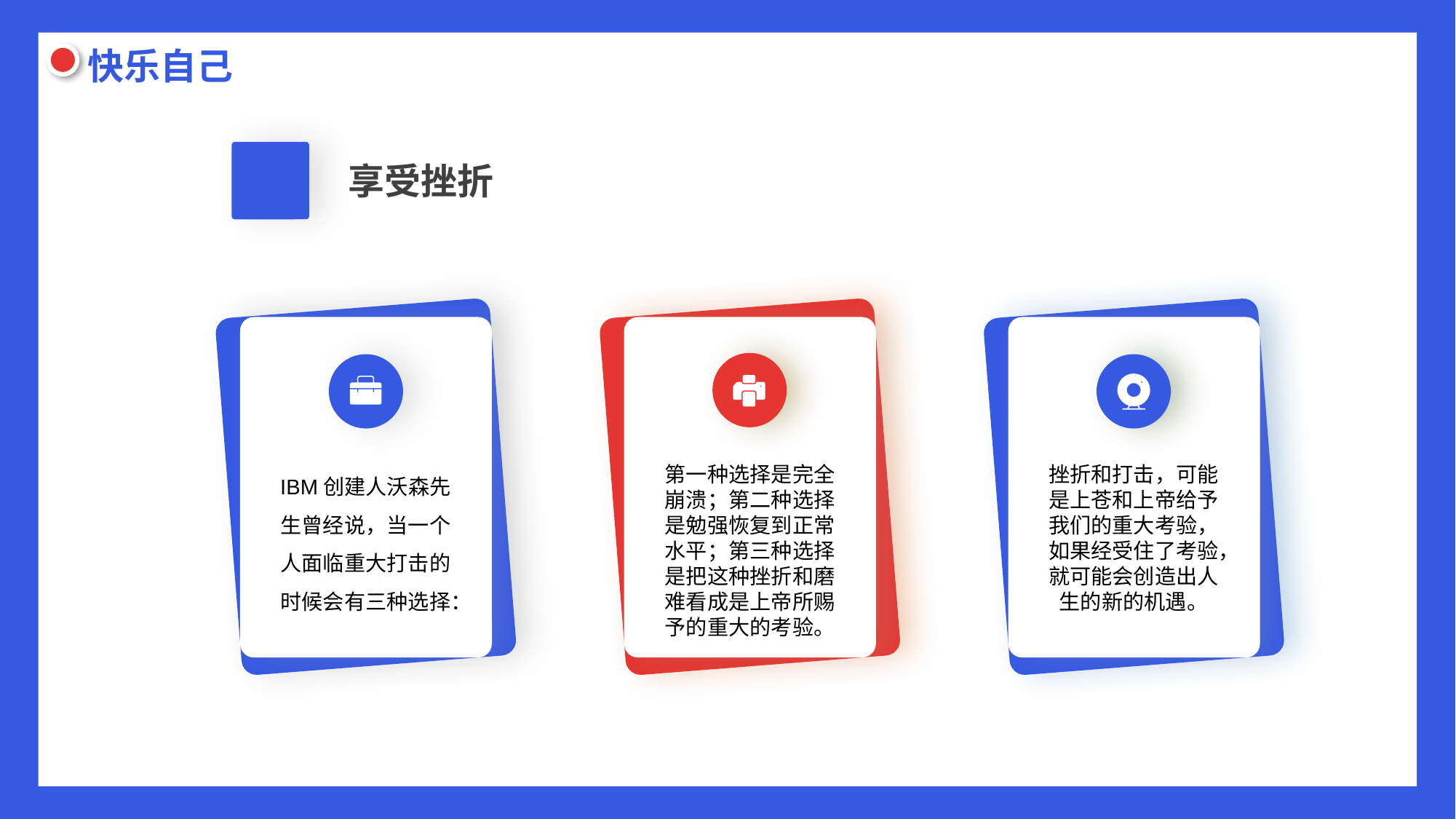

快乐自己

享受挫折

IBM创建人沃森先生曾经说，当一个人面临重大打击的时候会有三种选择：

第一种选择是完全崩溃；第二种选择是勉强恢复到正常水平；第三种选择是把这种挫折和磨难看成是上帝所赐予的重大的考验。

挫折和打击，可能是上苍和上帝给予我们的重大考验，如果经受住了考验，就可能会创造出人生的新的机遇。